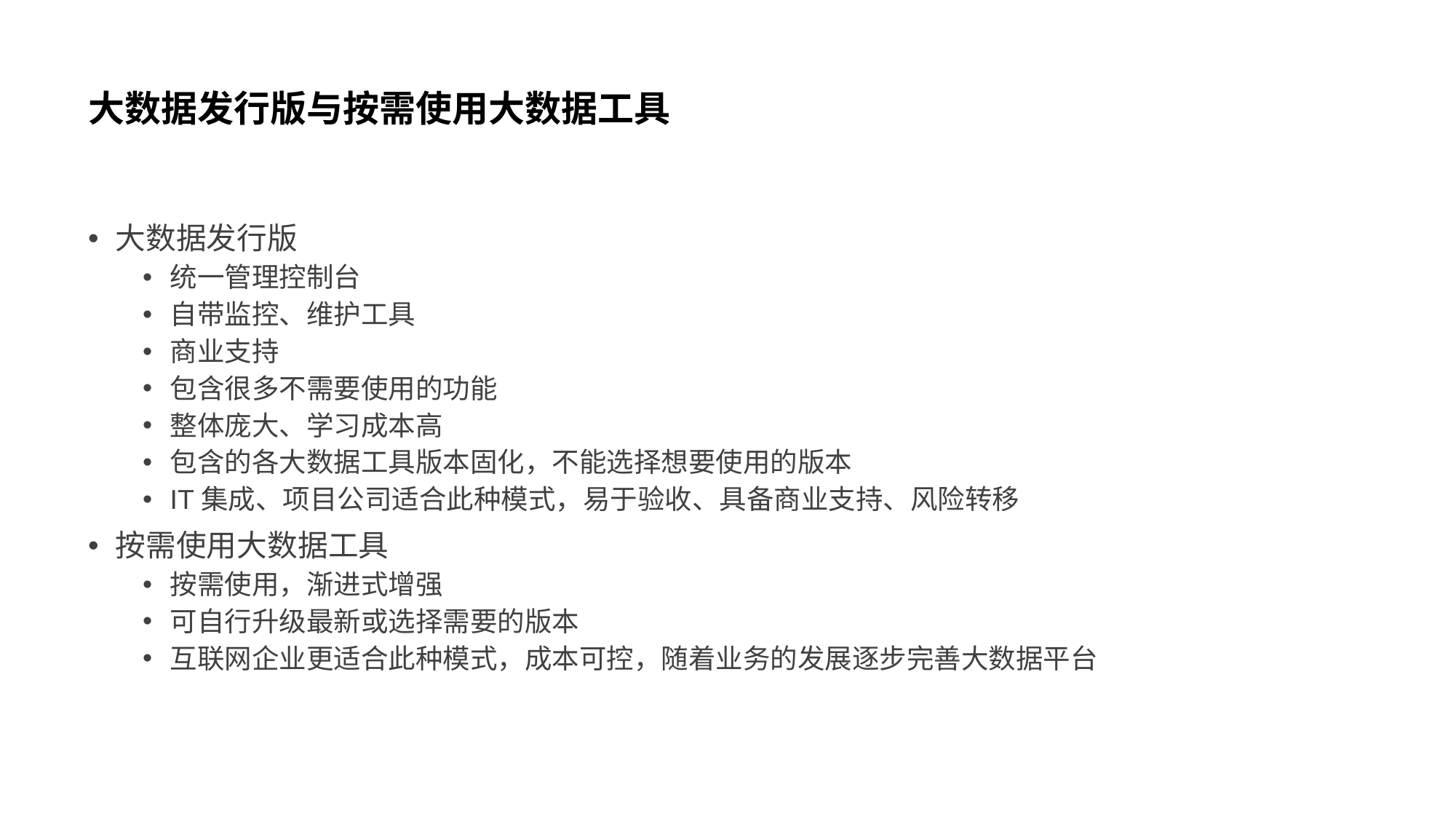

# 大数据发行版与按需使用大数据工具
大数据发行版
统一管理控制台
自带监控、维护工具
商业支持
包含很多不需要使用的功能
整体庞大、学习成本高
包含的各大数据工具版本固化，不能选择想要使用的版本
IT集成、项目公司适合此种模式，易于验收、具备商业支持、风险转移
按需使用大数据工具
按需使用，渐进式增强
可自行升级最新或选择需要的版本
互联网企业更适合此种模式，成本可控，随着业务的发展逐步完善大数据平台